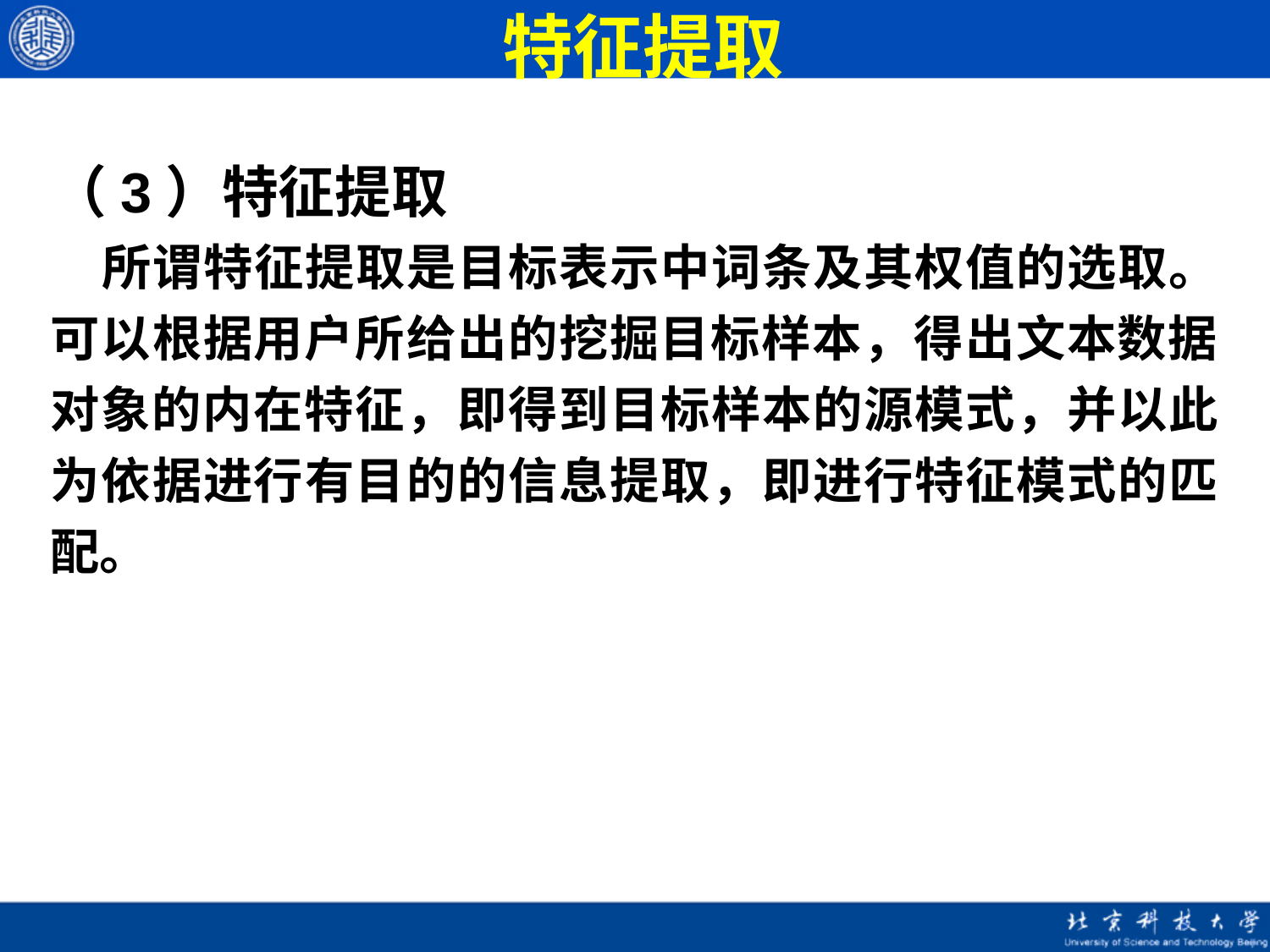

# 特征提取
（3）特征提取
   所谓特征提取是目标表示中词条及其权值的选取。可以根据用户所给出的挖掘目标样本，得出文本数据对象的内在特征，即得到目标样本的源模式，并以此为依据进行有目的的信息提取，即进行特征模式的匹配。

14